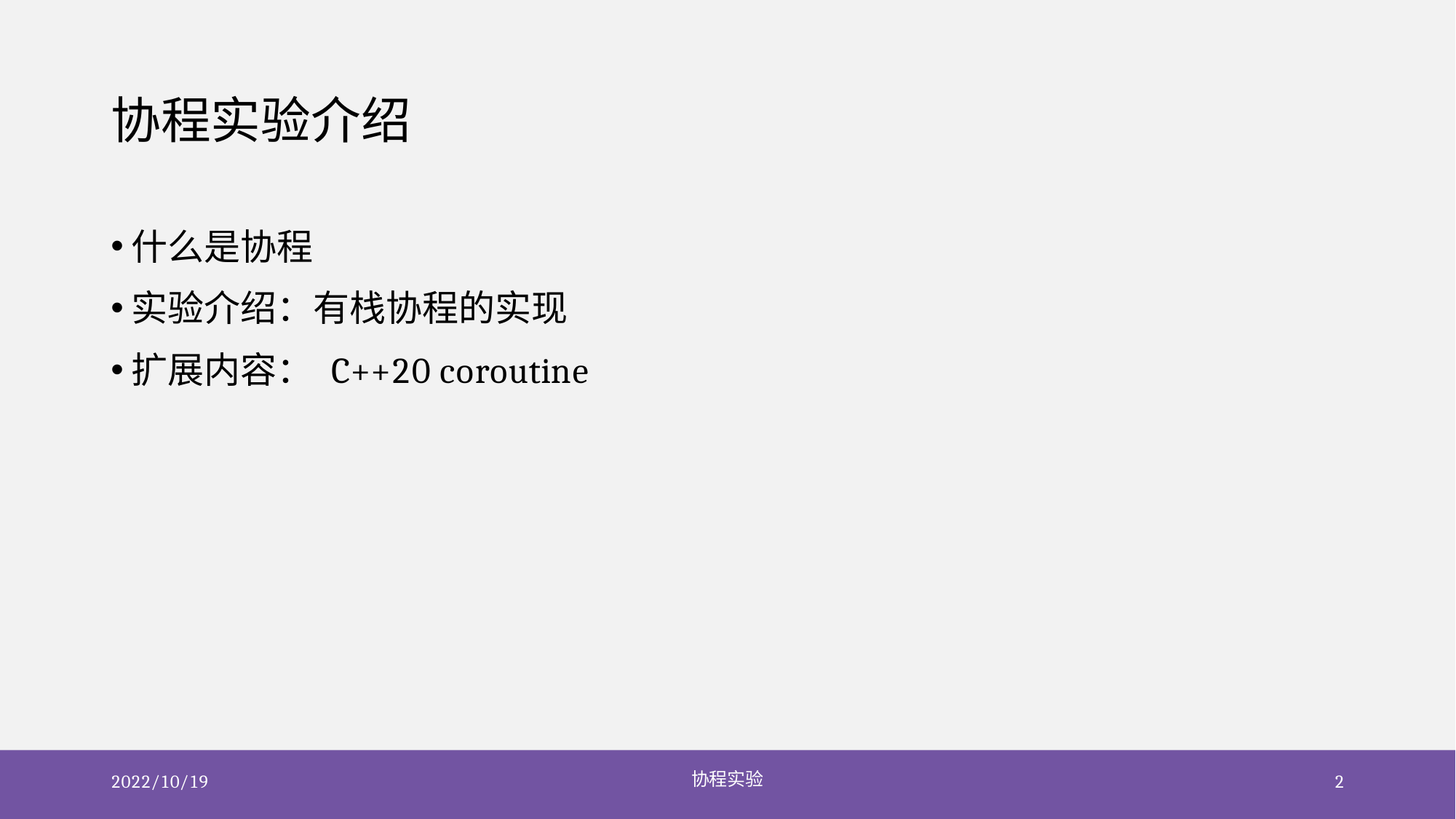

# 协程实验介绍
什么是协程
实验介绍：有栈协程的实现
扩展内容： C++20 coroutine
2022/10/19
协程实验
2